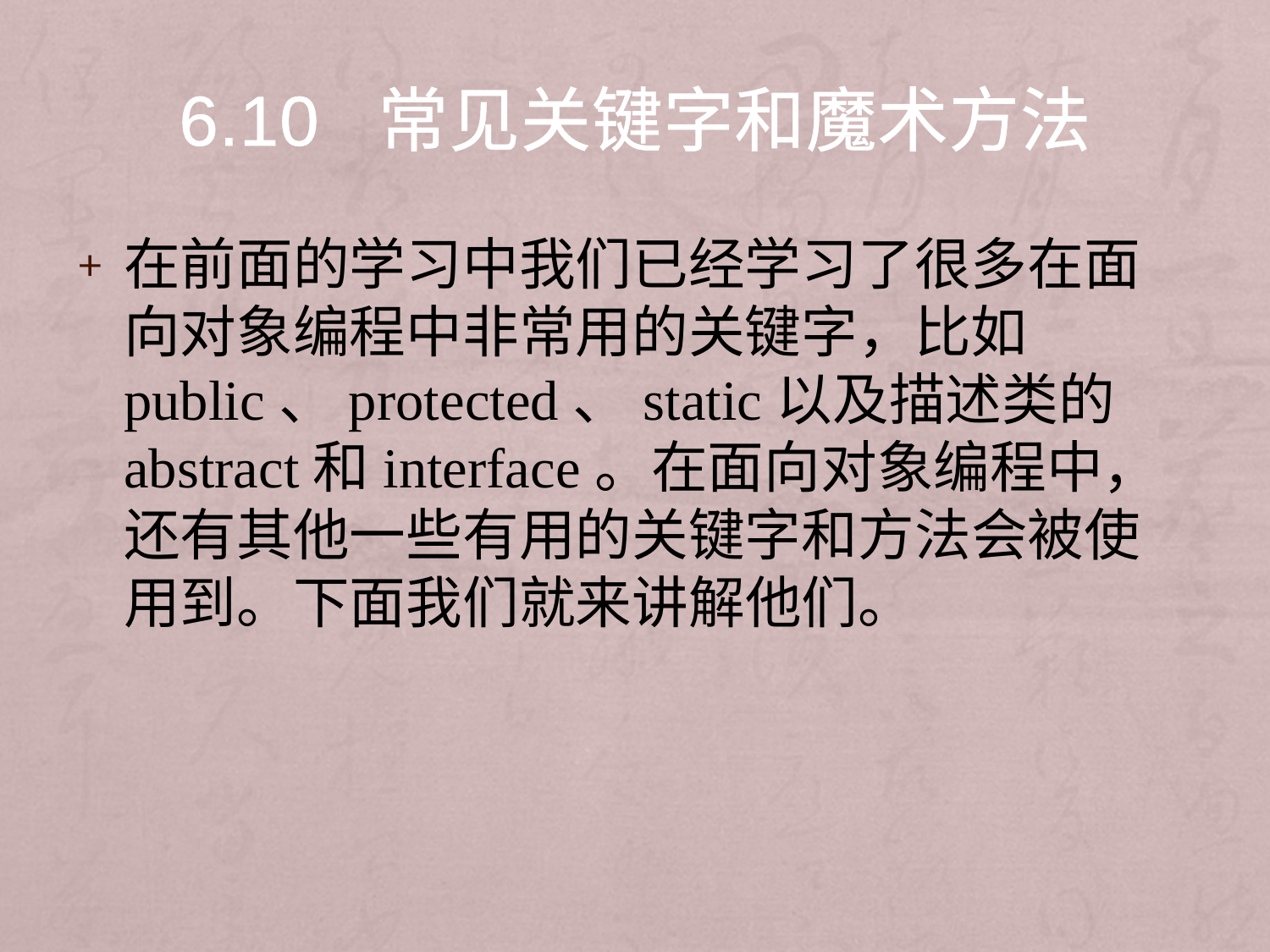

# 6.10  常见关键字和魔术方法
在前面的学习中我们已经学习了很多在面向对象编程中非常用的关键字，比如public、protected、static以及描述类的abstract和interface。在面向对象编程中，还有其他一些有用的关键字和方法会被使用到。下面我们就来讲解他们。